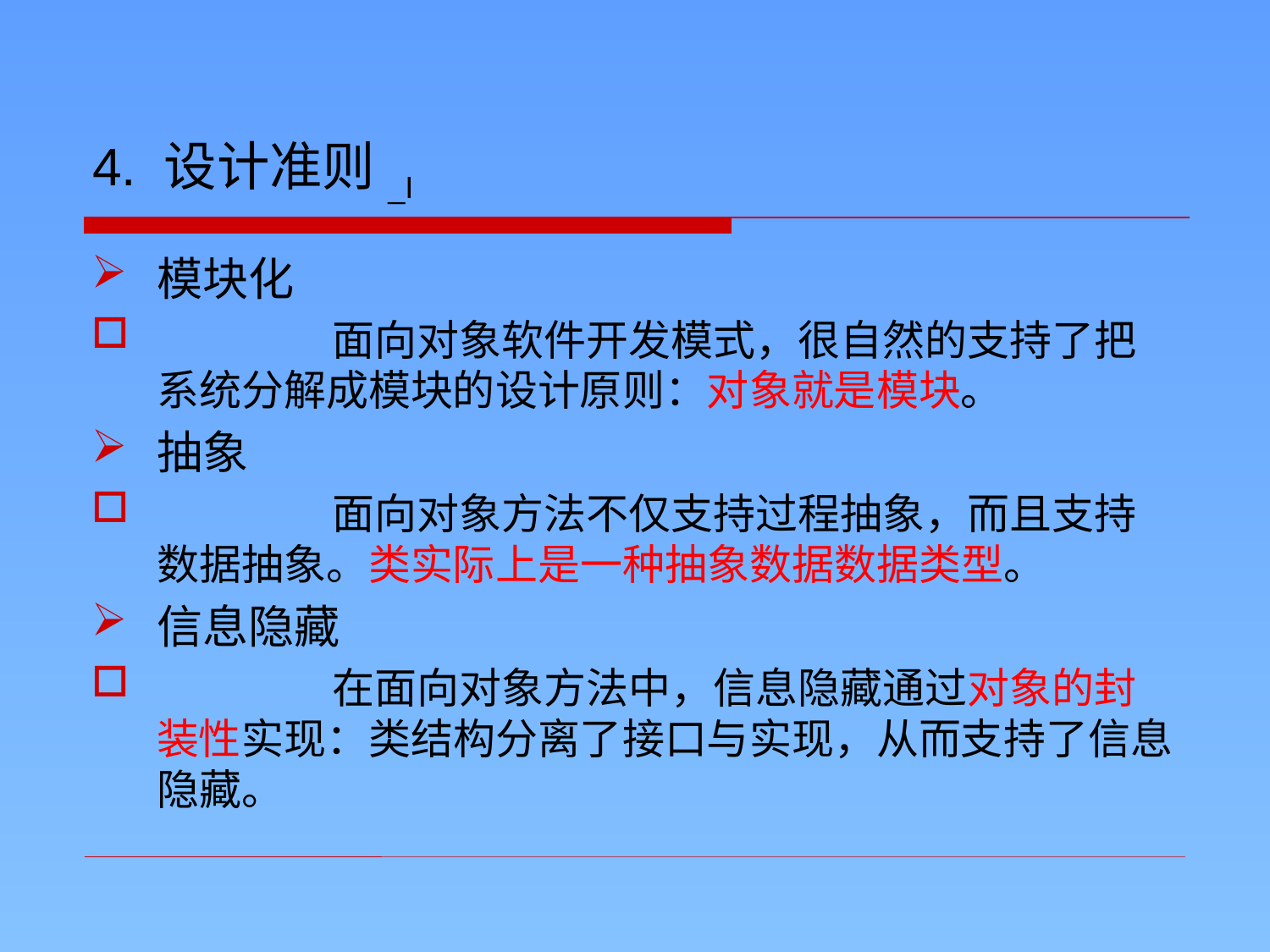

4. 设计准则_I
模块化
	    面向对象软件开发模式，很自然的支持了把系统分解成模块的设计原则：对象就是模块。
抽象
	    面向对象方法不仅支持过程抽象，而且支持数据抽象。类实际上是一种抽象数据数据类型。
信息隐藏
	    在面向对象方法中，信息隐藏通过对象的封装性实现：类结构分离了接口与实现，从而支持了信息隐藏。